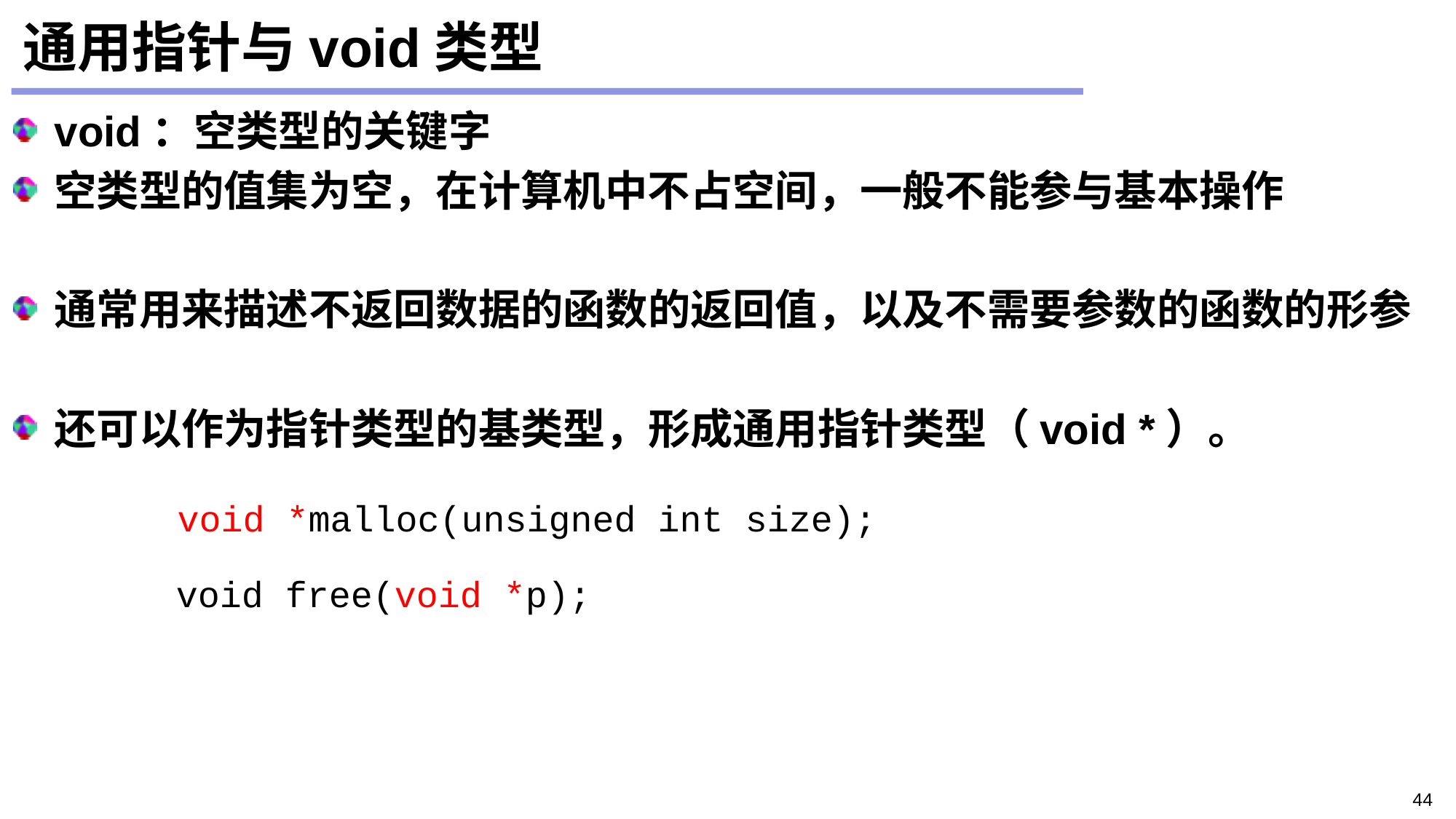

# 通用指针与void类型
void：空类型的关键字
空类型的值集为空，在计算机中不占空间，一般不能参与基本操作

通常用来描述不返回数据的函数的返回值，以及不需要参数的函数的形参

还可以作为指针类型的基类型，形成通用指针类型（void *）。

void *malloc(unsigned int size);
void free(void *p);
44